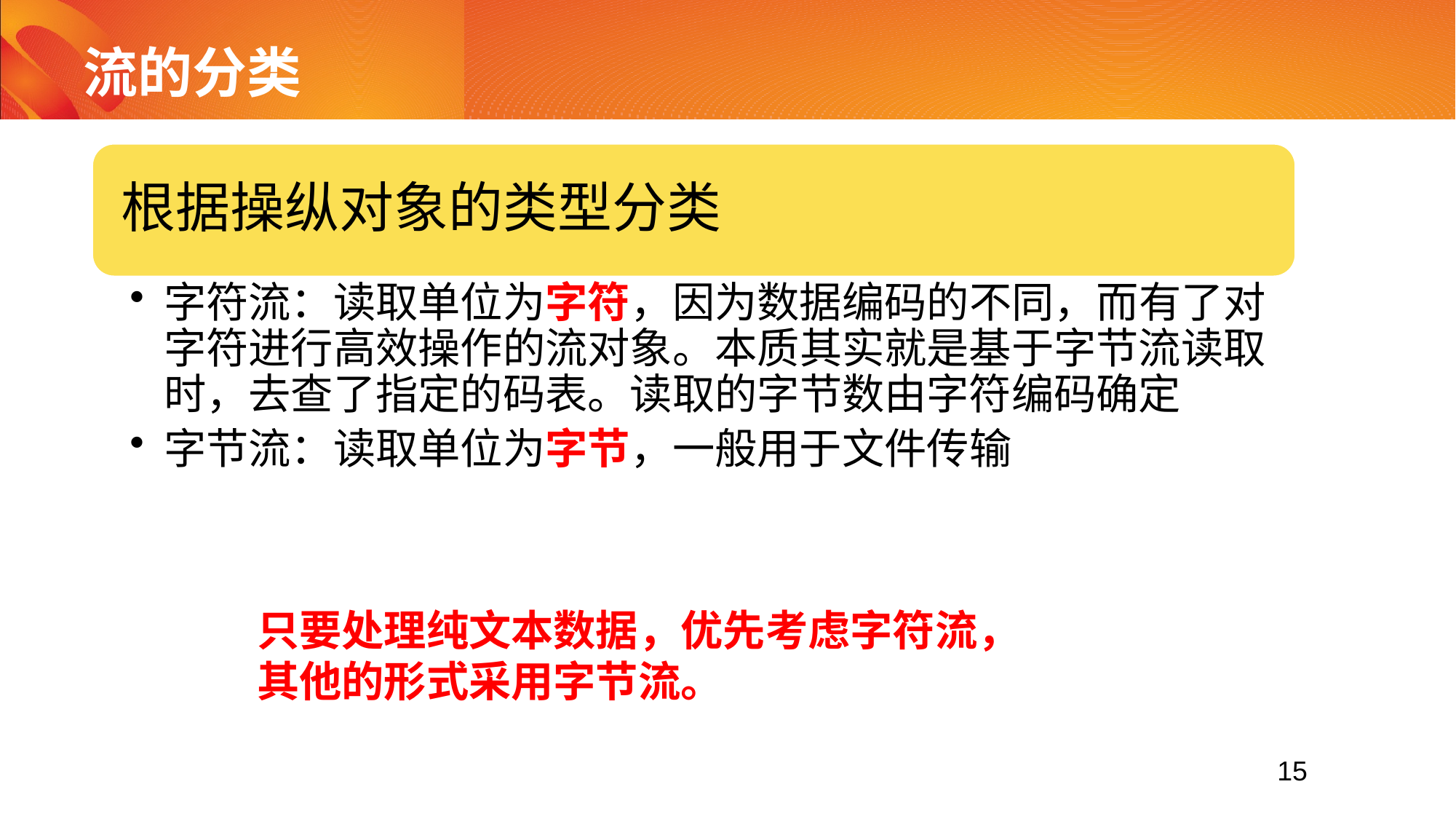

# 流的分类
根据操纵对象的类型分类
字符流：读取单位为字符，因为数据编码的不同，而有了对字符进行高效操作的流对象。本质其实就是基于字节流读取时，去查了指定的码表。读取的字节数由字符编码确定
字节流：读取单位为字节，一般用于文件传输
只要处理纯文本数据，优先考虑字符流，其他的形式采用字节流。